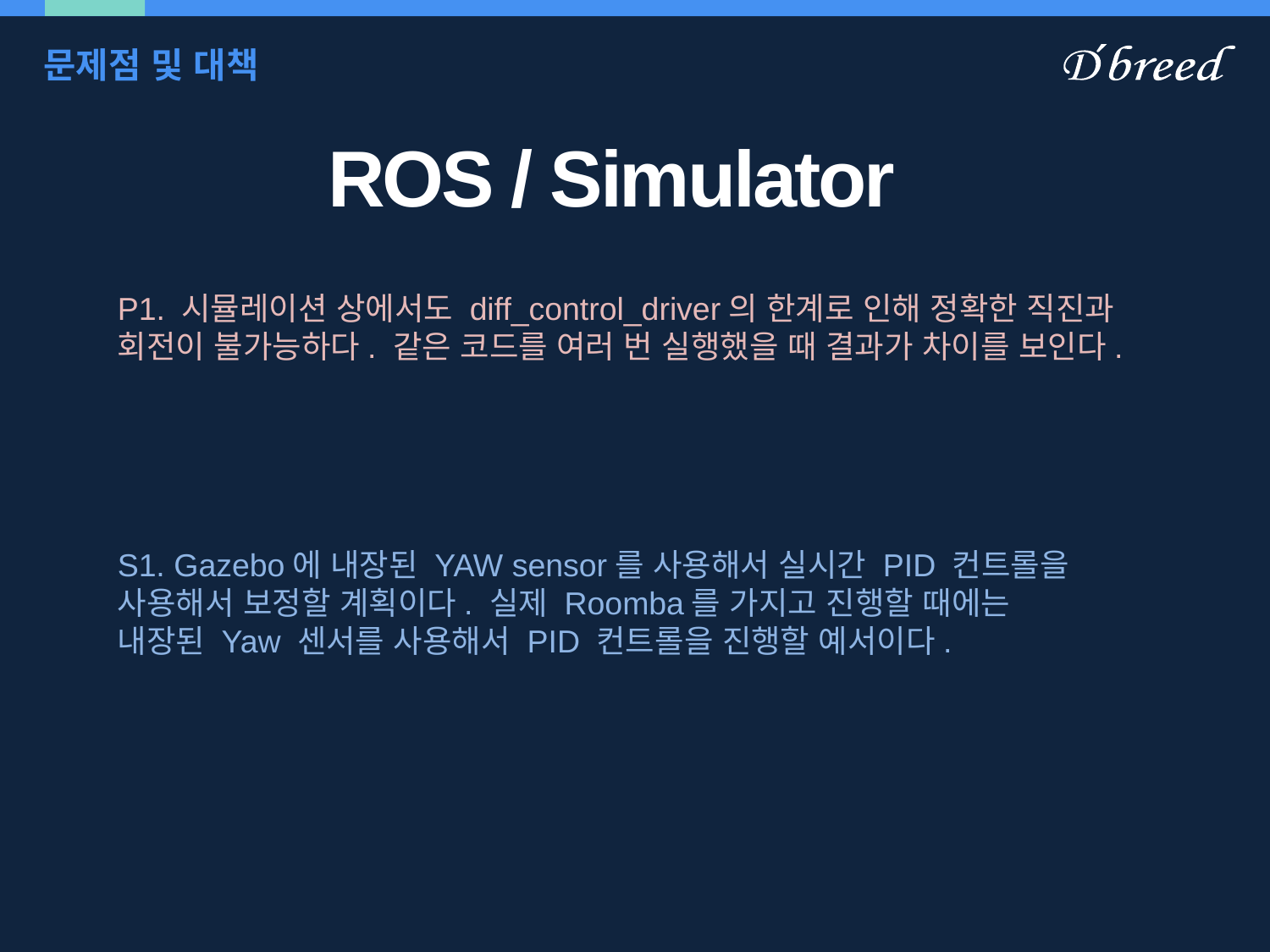

# 문제점 및 대책
ROS / Simulator
P1. 시뮬레이션 상에서도 diff_control_driver의 한계로 인해 정확한 직진과 회전이 불가능하다. 같은 코드를 여러 번 실행했을 때 결과가 차이를 보인다.

S1. Gazebo에 내장된 YAW sensor를 사용해서 실시간 PID 컨트롤을 사용해서 보정할 계획이다. 실제 Roomba를 가지고 진행할 때에는 내장된 Yaw 센서를 사용해서 PID 컨트롤을 진행할 예서이다.